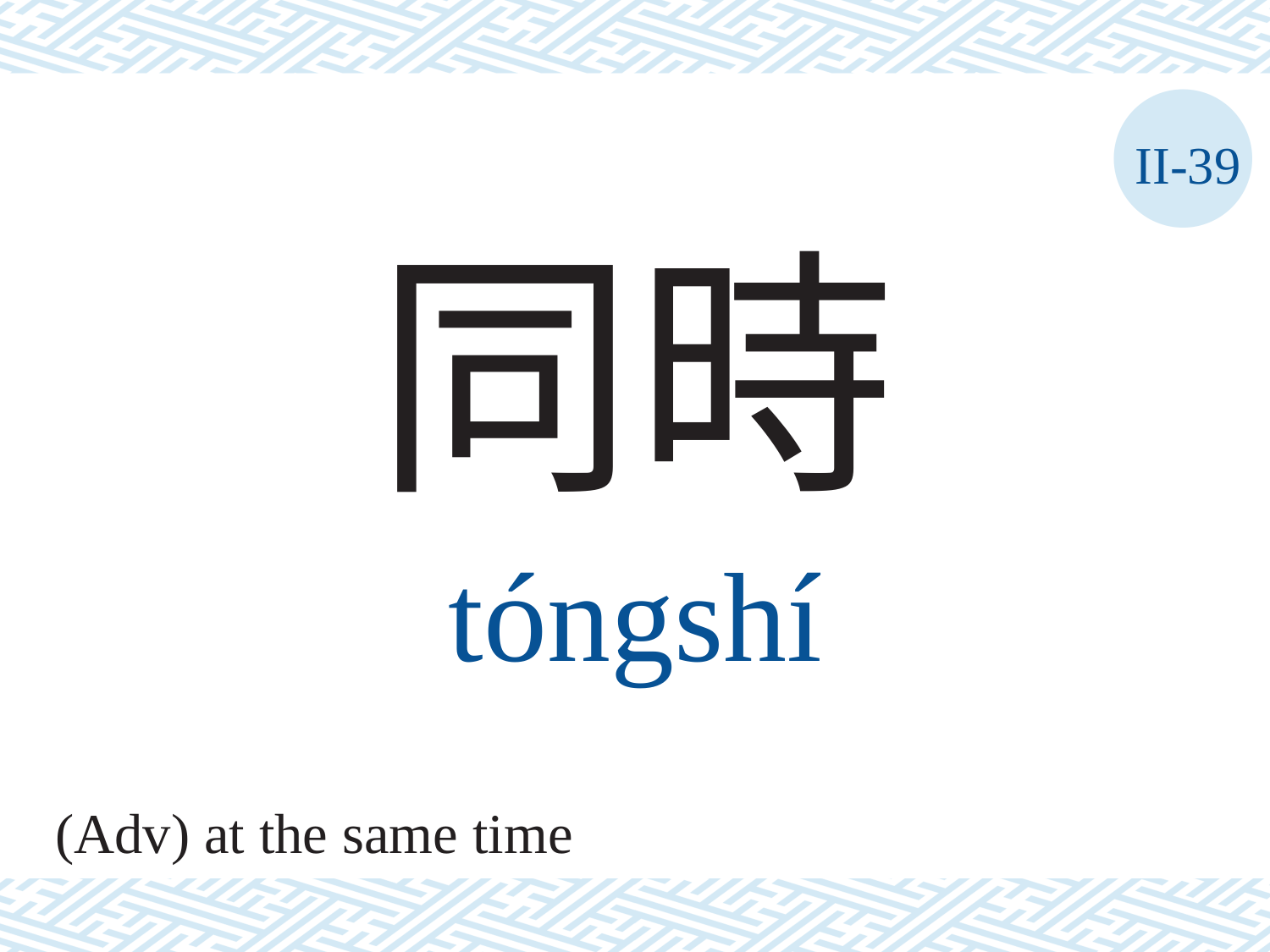

II-39
同時
tóngshí
(Adv) at the same time